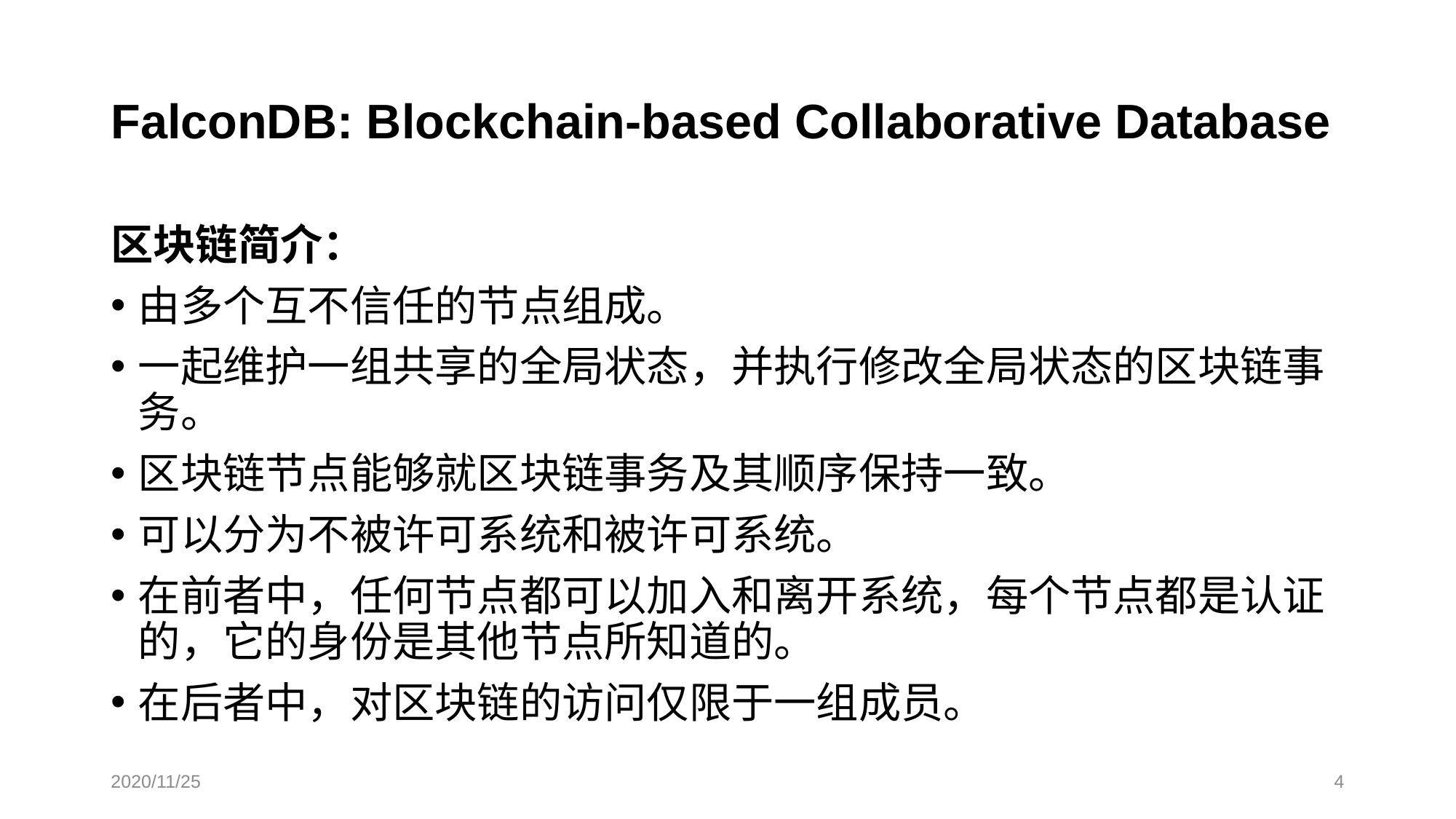

# FalconDB: Blockchain-based Collaborative Database
区块链简介：
由多个互不信任的节点组成。
一起维护一组共享的全局状态，并执行修改全局状态的区块链事务。
区块链节点能够就区块链事务及其顺序保持一致。
可以分为不被许可系统和被许可系统。
在前者中，任何节点都可以加入和离开系统，每个节点都是认证的，它的身份是其他节点所知道的。
在后者中，对区块链的访问仅限于一组成员。
2020/11/25
4